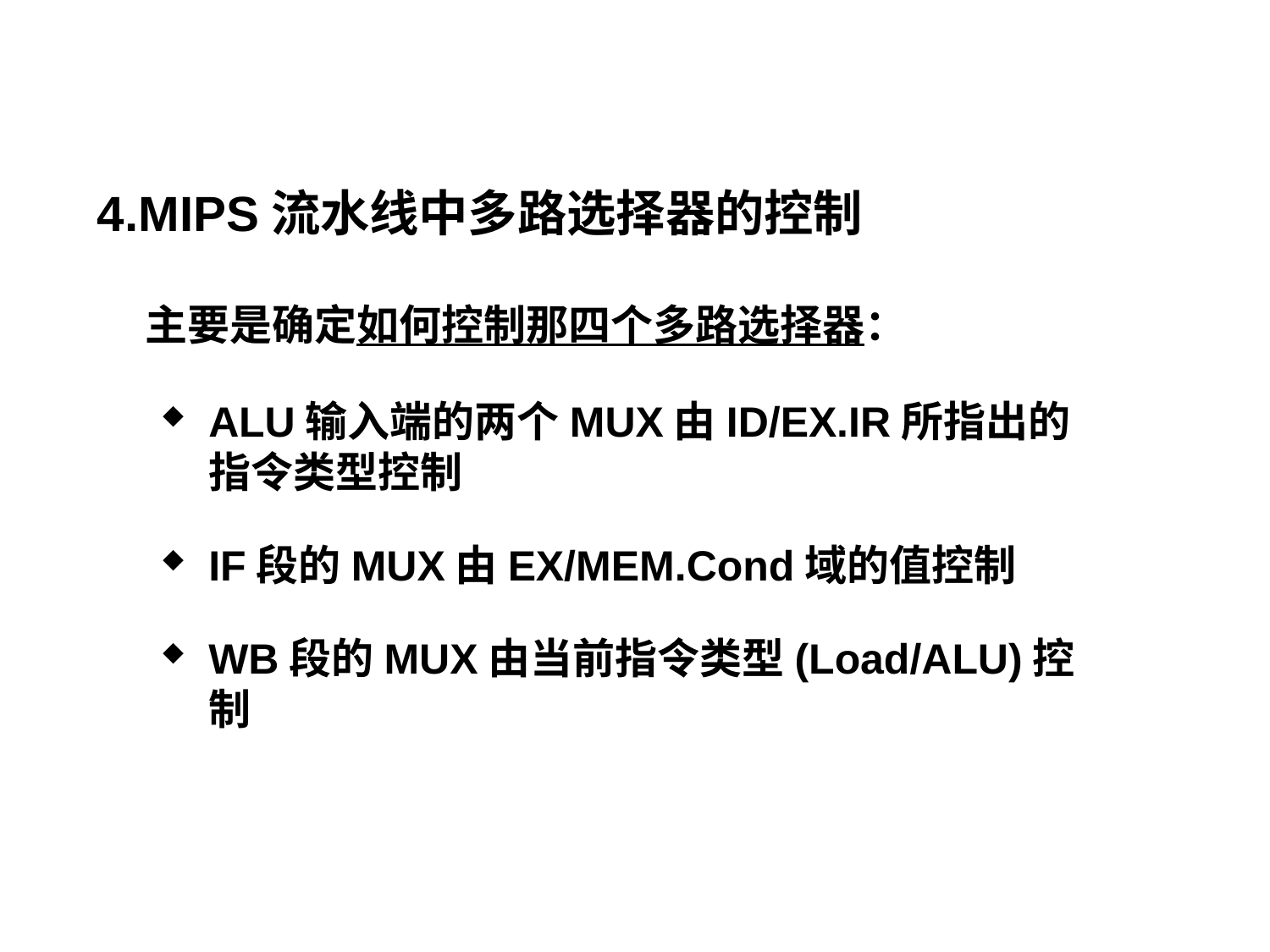

4.MIPS流水线中多路选择器的控制
	主要是确定如何控制那四个多路选择器：
ALU输入端的两个MUX由ID/EX.IR所指出的指令类型控制
IF段的MUX由EX/MEM.Cond域的值控制
WB段的MUX由当前指令类型(Load/ALU)控制